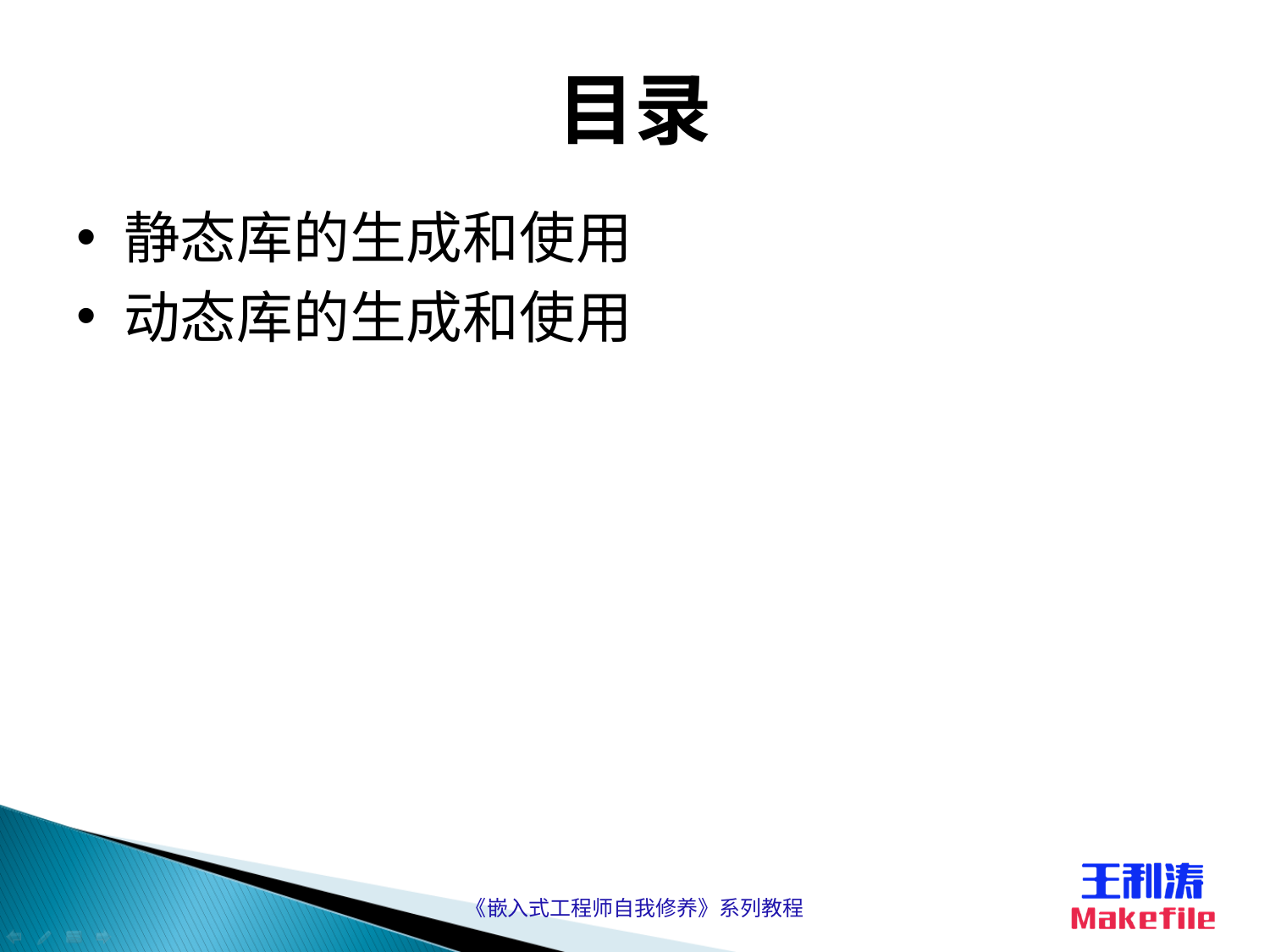

# 目录
静态库的生成和使用
动态库的生成和使用
《嵌入式工程师自我修养》系列教程